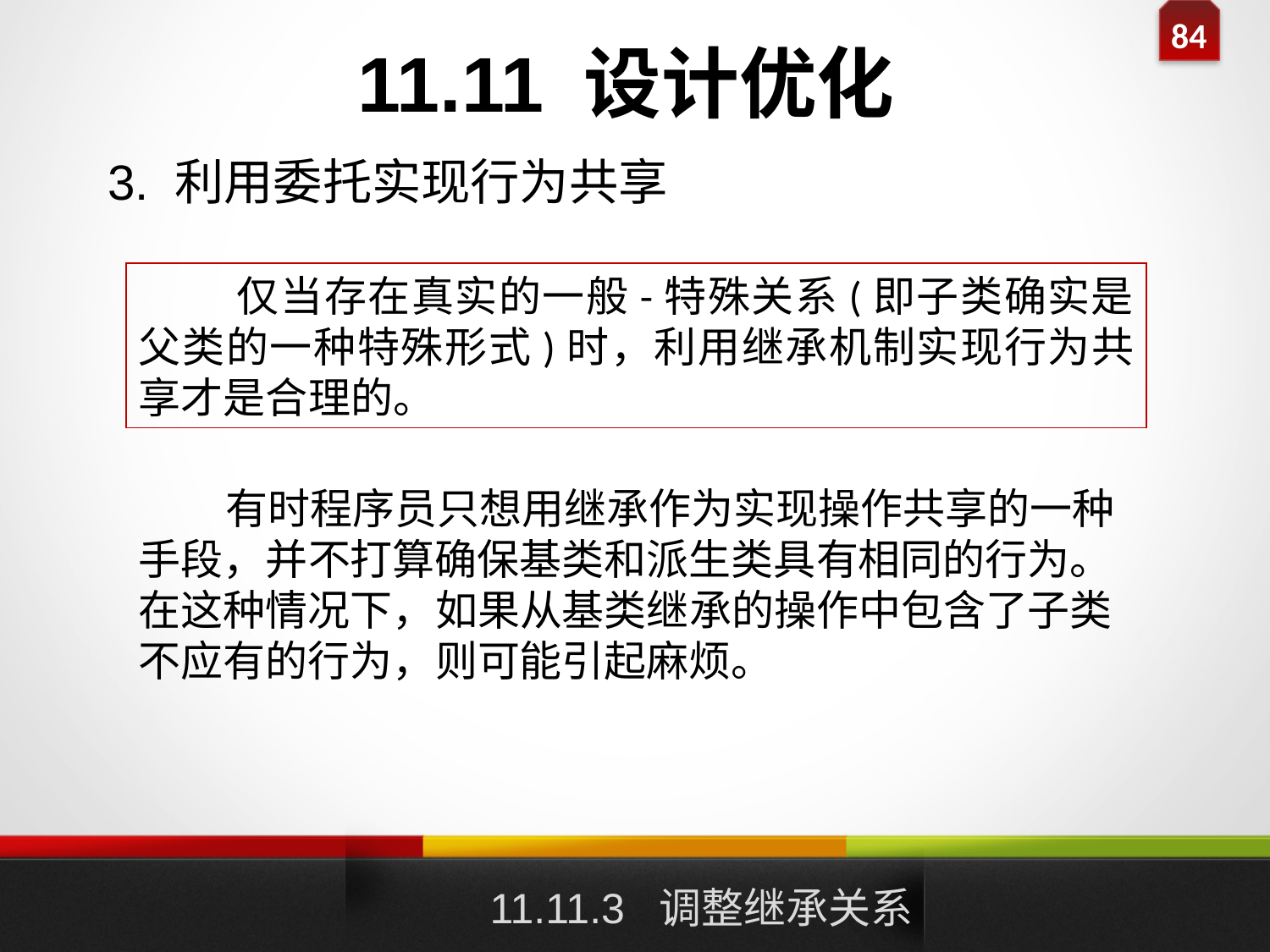

# 11.11 设计优化
3. 利用委托实现行为共享
        仅当存在真实的一般-特殊关系(即子类确实是父类的一种特殊形式)时，利用继承机制实现行为共享才是合理的。
        有时程序员只想用继承作为实现操作共享的一种手段，并不打算确保基类和派生类具有相同的行为。在这种情况下，如果从基类继承的操作中包含了子类不应有的行为，则可能引起麻烦。
11.11.3  调整继承关系